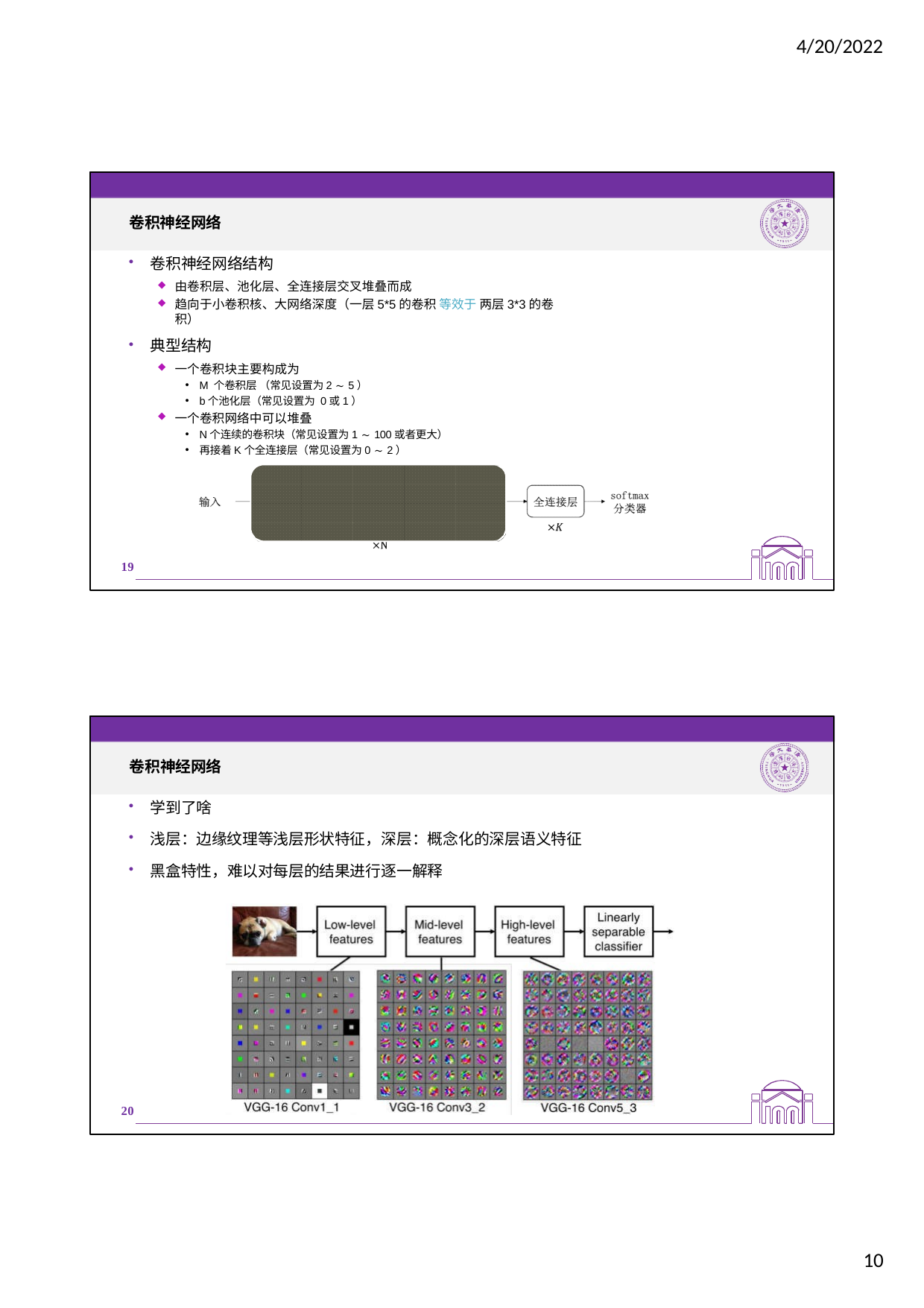

4/20/2022

卷积神经网络

卷积神经网络结构
由卷积层、池化层、全连接层交叉堆叠而成
趋向于小卷积核、大网络深度（一层5*5的卷积 等效于 两层3*3的卷积）
典型结构
一个卷积块主要构成为
M 个卷积层 （常见设置为2 ∼ 5）
b个池化层（常见设置为 0或1）
一个卷积网络中可以堆叠
N个连续的卷积块（常见设置为1 ∼ 100或者更大）
再接着K个全连接层（常见设置为0 ∼ 2）

19

卷积神经网络

学到了啥
浅层：边缘纹理等浅层形状特征，深层：概念化的深层语义特征
黑盒特性，难以对每层的结果进行逐一解释

20

10